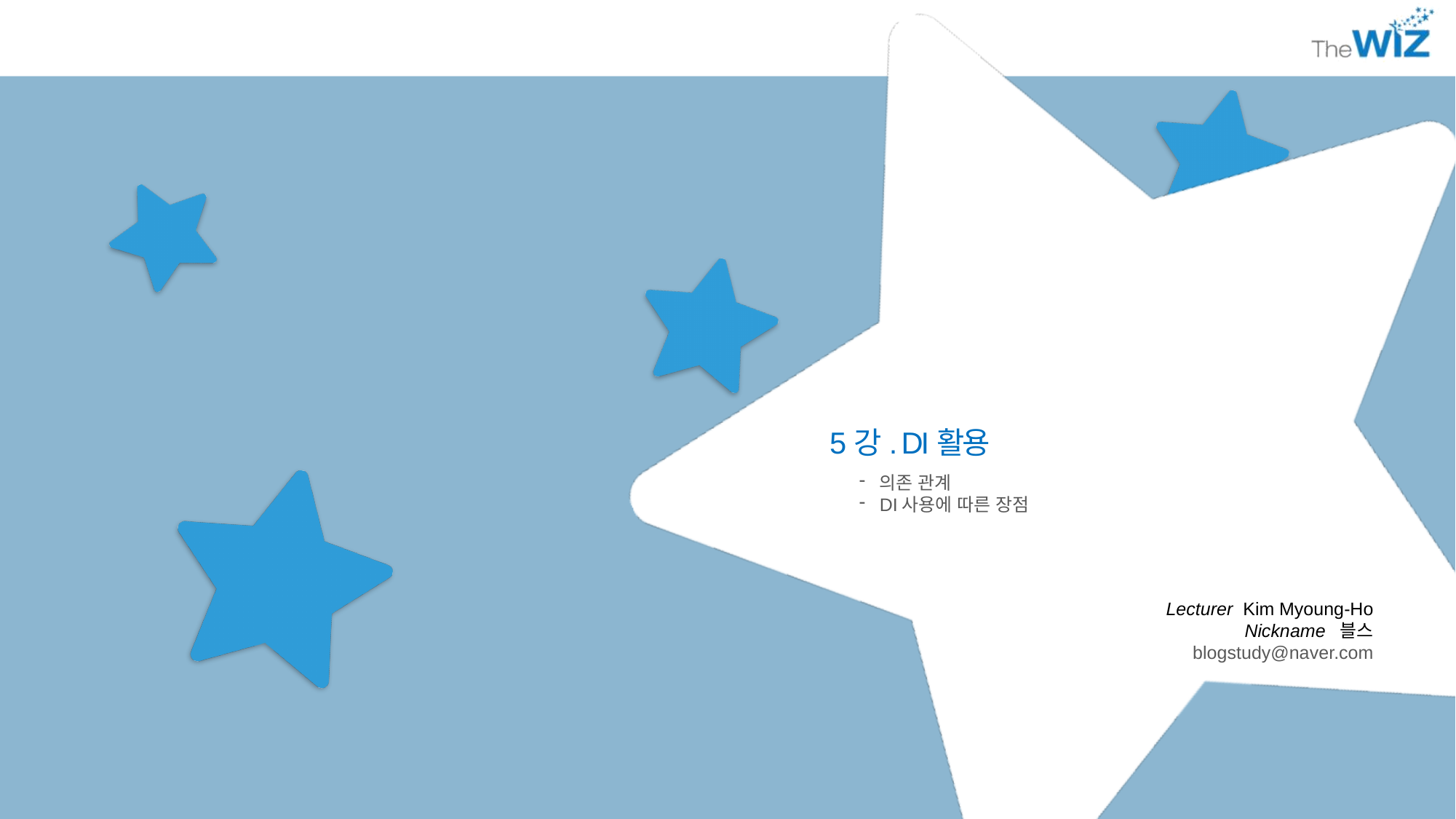

5강. DI활용
의존 관계
DI사용에 따른 장점

Lecturer  Kim Myoung-Ho
Nickname  블스
blogstudy@naver.com